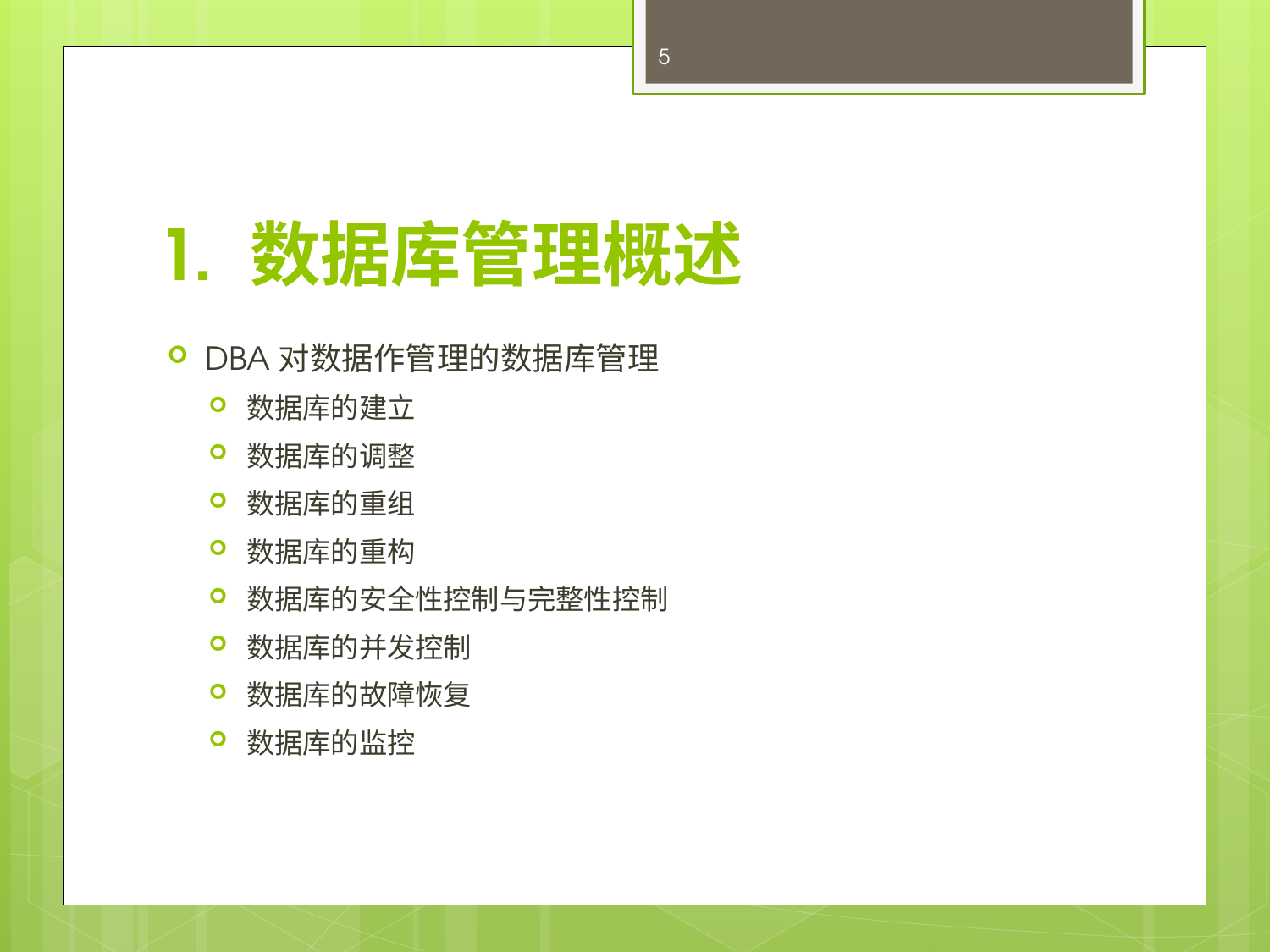

5
# 1. 数据库管理概述
DBA对数据作管理的数据库管理
数据库的建立
数据库的调整
数据库的重组
数据库的重构
数据库的安全性控制与完整性控制
数据库的并发控制
数据库的故障恢复
数据库的监控